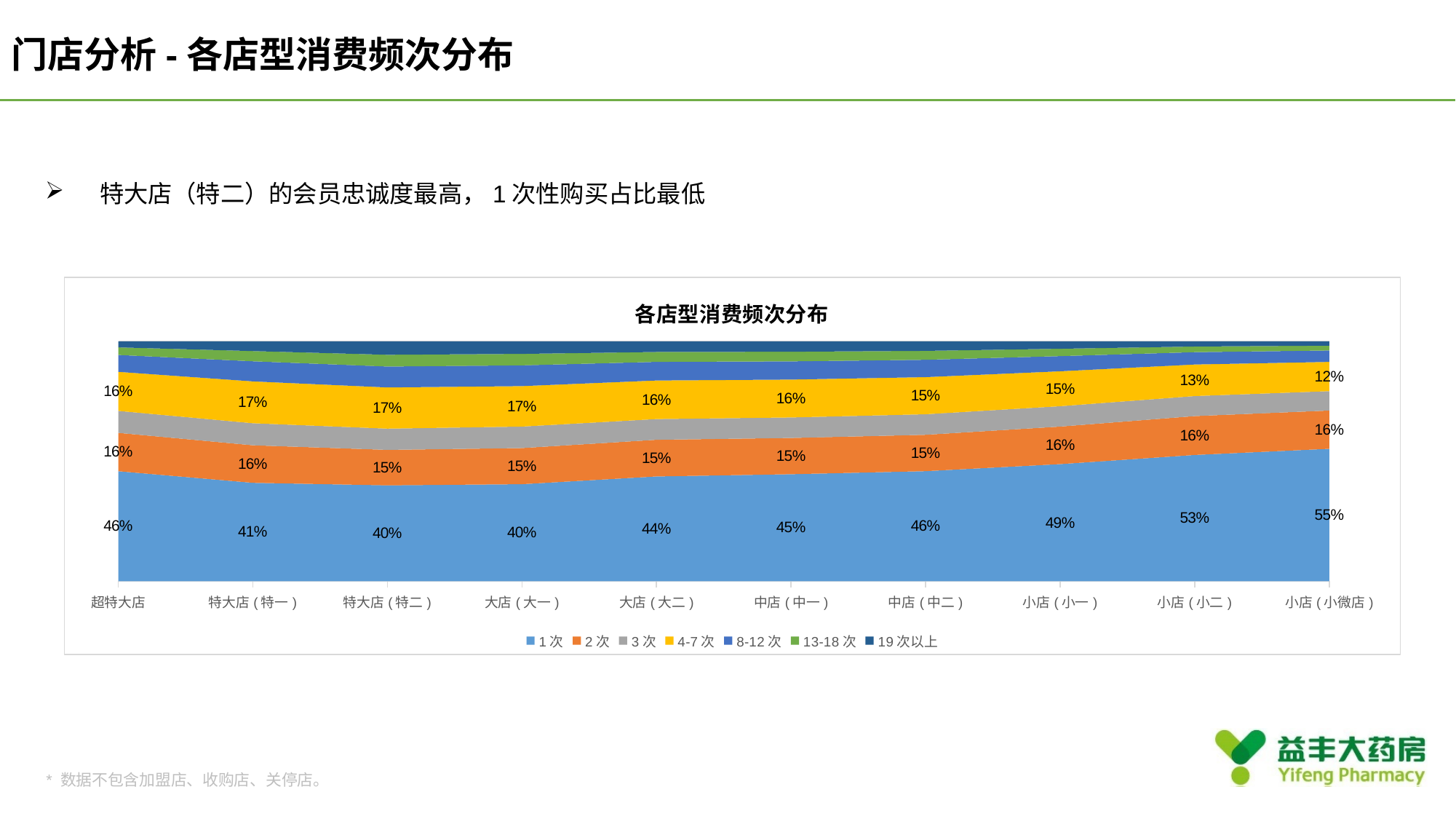

门店分析-各店型消费频次分布
特大店（特二）的会员忠诚度最高，1次性购买占比最低

### Chart: 各店型消费频次分布

| Category | 1次 | 2次 | 3次 | 4-7次 | 8-12次 | 13-18次 | 19次以上 |
|---|---|---|---|---|---|---|---|
| 超特大店 | 0.458616332332965 | 0.159937871847523 | 0.09147054177855 | 0.162838940662349 | 0.0703153793502869 | 0.0317853946190702 | 0.025035539409256 |
| 特大店(特一) | 0.410138311883723 | 0.156465562724967 | 0.0921225930253917 | 0.174433601306909 | 0.0837902693153972 | 0.0425311973611703 | 0.0405184643824427 |
| 特大店(特二) | 0.399565186500888 | 0.147998579040853 | 0.0883666074600355 | 0.171791119005329 | 0.0874287744227353 | 0.0488014209591474 | 0.0560483126110124 |
| 大店(大一) | 0.404466439376469 | 0.150584950230926 | 0.089606148054425 | 0.16867882897763 | 0.0866985371569611 | 0.0476187508180577 | 0.0523463453855311 |
| 大店(大二) | 0.436761079142067 | 0.152720808822744 | 0.0866158839292387 | 0.160864018277515 | 0.0774760588040612 | 0.0412834829769289 | 0.0442786680474447 |
| 中店(中一) | 0.446008007237262 | 0.151004779947093 | 0.0856597775456839 | 0.158057488964955 | 0.0758292483971549 | 0.0401959625837634 | 0.0432447353240885 |
| 中店(中二) | 0.458662972414847 | 0.1517510879431 | 0.0857248470626369 | 0.154678664104668 | 0.072406447623879 | 0.0372463023255212 | 0.0395296785253482 |
| 小店(小一) | 0.488230941281781 | 0.156291114651254 | 0.0851253672810895 | 0.145594416152036 | 0.0631787468156347 | 0.0308143903924047 | 0.0307650234258011 |
| 小店(小二) | 0.52623917449054 | 0.162087740258685 | 0.0835708016902515 | 0.131749423044516 | 0.051457298123346 | 0.0233730213902785 | 0.0215225410023827 |
| 小店(小微店) | 0.552053883252952 | 0.159404623316148 | 0.0809911857641776 | 0.121819391318809 | 0.0478130716780309 | 0.0198736071844337 | 0.0180442374854482 |
* 数据不包含加盟店、收购店、关停店。